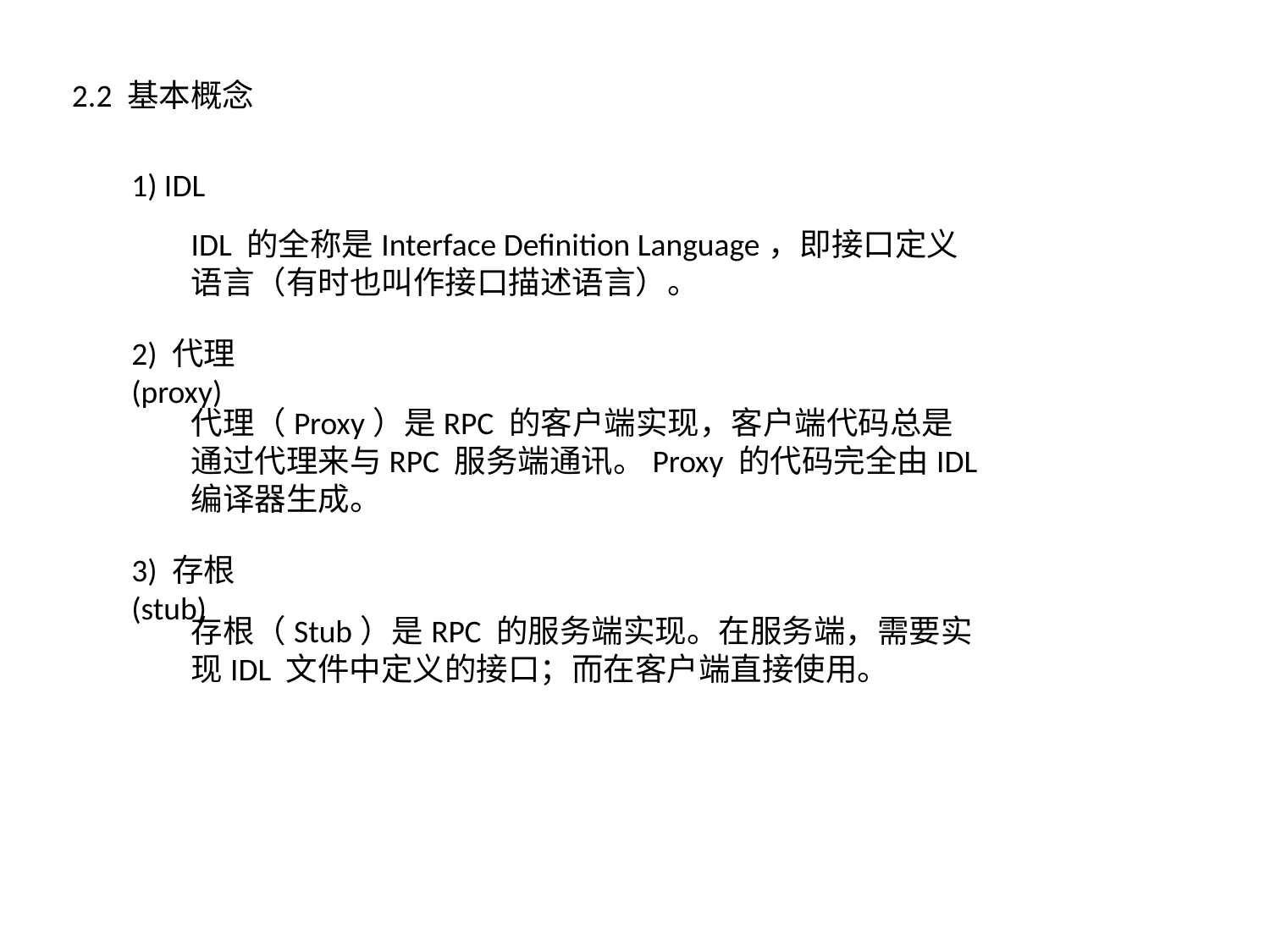

2.2 基本概念
1) IDL
IDL 的全称是Interface Definition Language，即接口定义语言（有时也叫作接口描述语言）。
2) 代理(proxy)
代理（Proxy）是RPC 的客户端实现，客户端代码总是通过代理来与RPC 服务端通讯。Proxy 的代码完全由IDL 编译器生成。
3) 存根(stub)
存根（Stub）是RPC 的服务端实现。在服务端，需要实现IDL 文件中定义的接口；而在客户端直接使用。